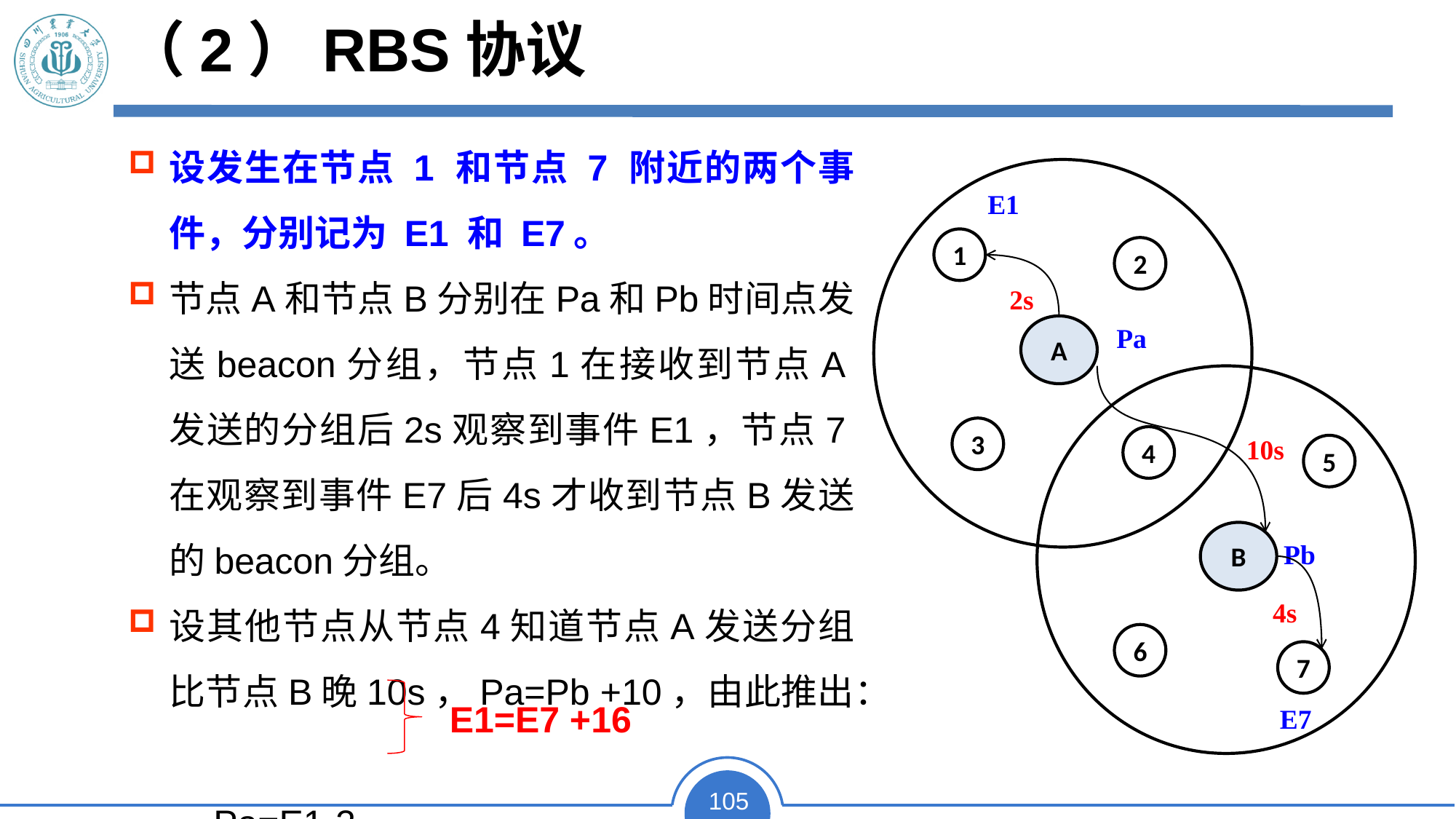

# （2）RBS协议
设发生在节点 1 和节点 7 附近的两个事件，分别记为 E1 和 E7。
节点A和节点B分别在Pa和Pb时间点发送beacon分组，节点1在接收到节点A发送的分组后2s观察到事件E1，节点7在观察到事件E7后4s才收到节点B发送的beacon分组。
设其他节点从节点4知道节点A发送分组比节点B晚10s，Pa=Pb +10，由此推出：
   Pa=E1-2
   Pb=E7+4

E1
1
2
 2s
A
Pa

3
4
 10s
5
B
Pb
 4s
6
7

E1=E7 +16
E7